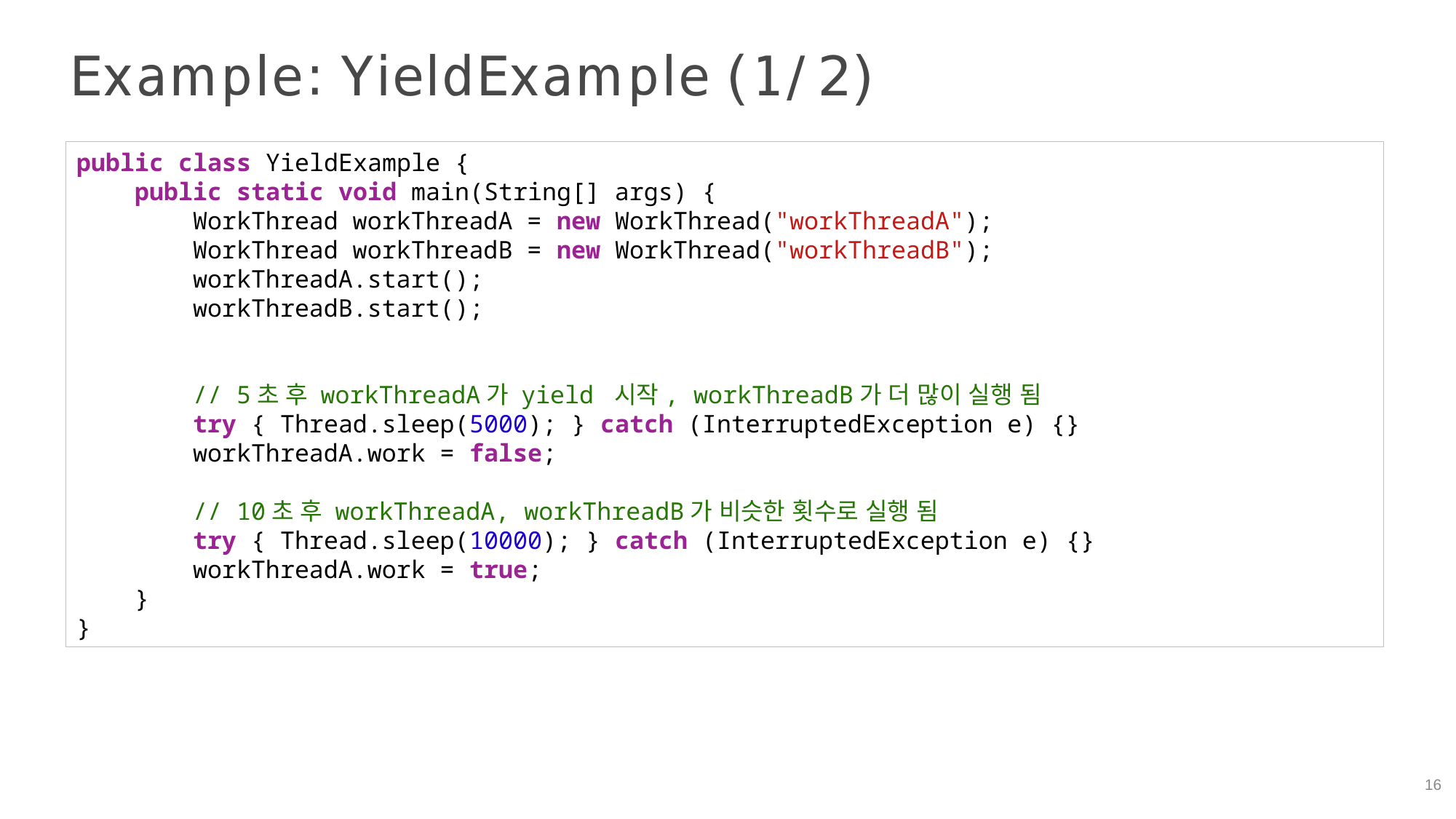

# Example: YieldExample (1/2)
public class YieldExample {
    public static void main(String[] args) {
        WorkThread workThreadA = new WorkThread("workThreadA");
        WorkThread workThreadB = new WorkThread("workThreadB");
        workThreadA.start();
        workThreadB.start();

        // 5초 후 workThreadA가 yield 시작, workThreadB가 더 많이 실행 됨
        try { Thread.sleep(5000); } catch (InterruptedException e) {}
        workThreadA.work = false;

        // 10초 후 workThreadA, workThreadB가 비슷한 횟수로 실행 됨
        try { Thread.sleep(10000); } catch (InterruptedException e) {}
        workThreadA.work = true;
    }
}
16